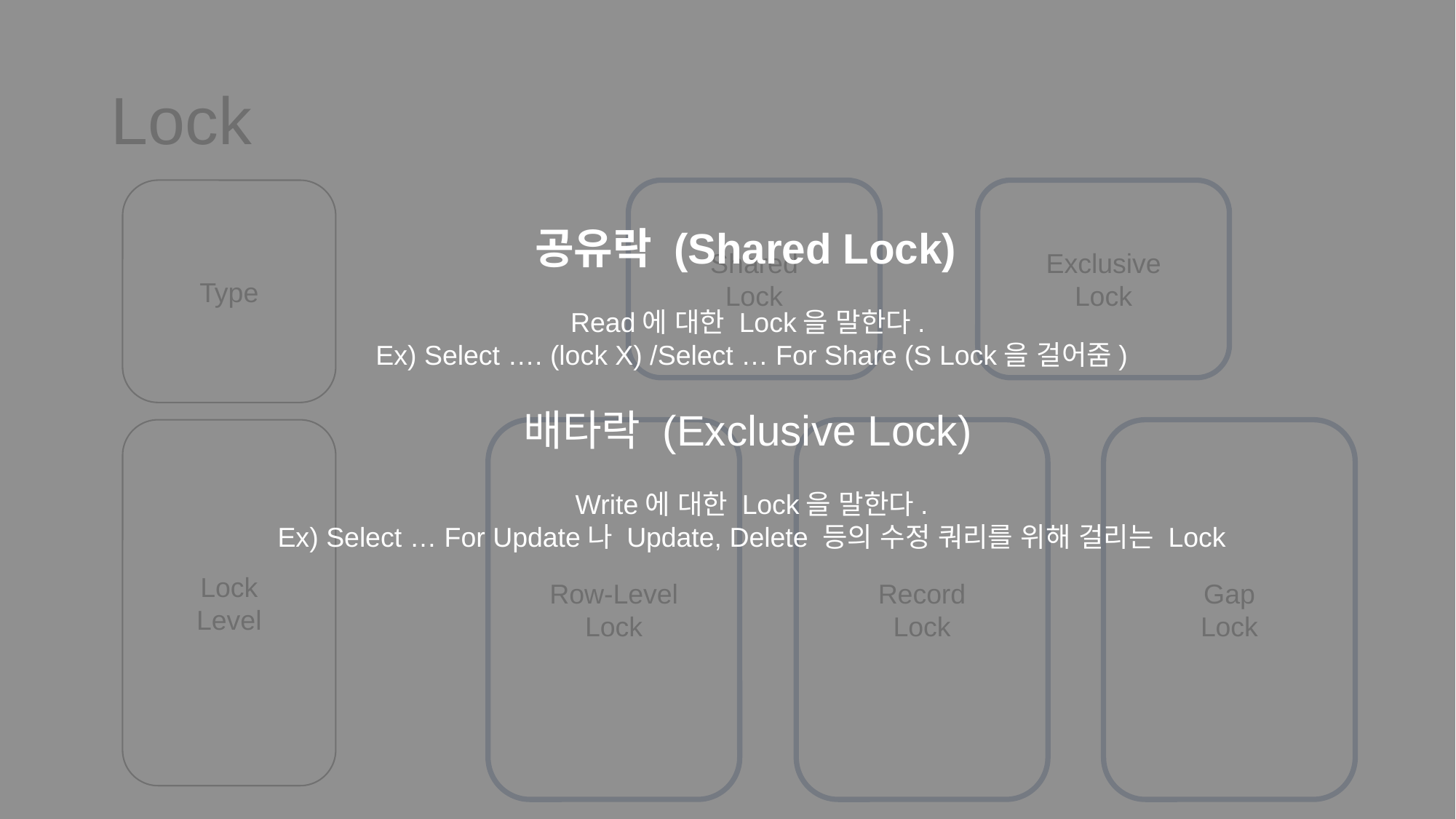

공유락 (Shared Lock)

Read에 대한 Lock을 말한다.
Ex) Select …. (lock X) /Select … For Share (S Lock을 걸어줌)

배타락 (Exclusive Lock)

Write에 대한 Lock을 말한다.
Ex) Select … For Update나 Update, Delete 등의 수정 쿼리를 위해 걸리는 Lock

# Lock
Type
Shared
Lock
Exclusive
Lock
Lock
Level
Row-Level
Lock
Record
Lock
Gap
Lock